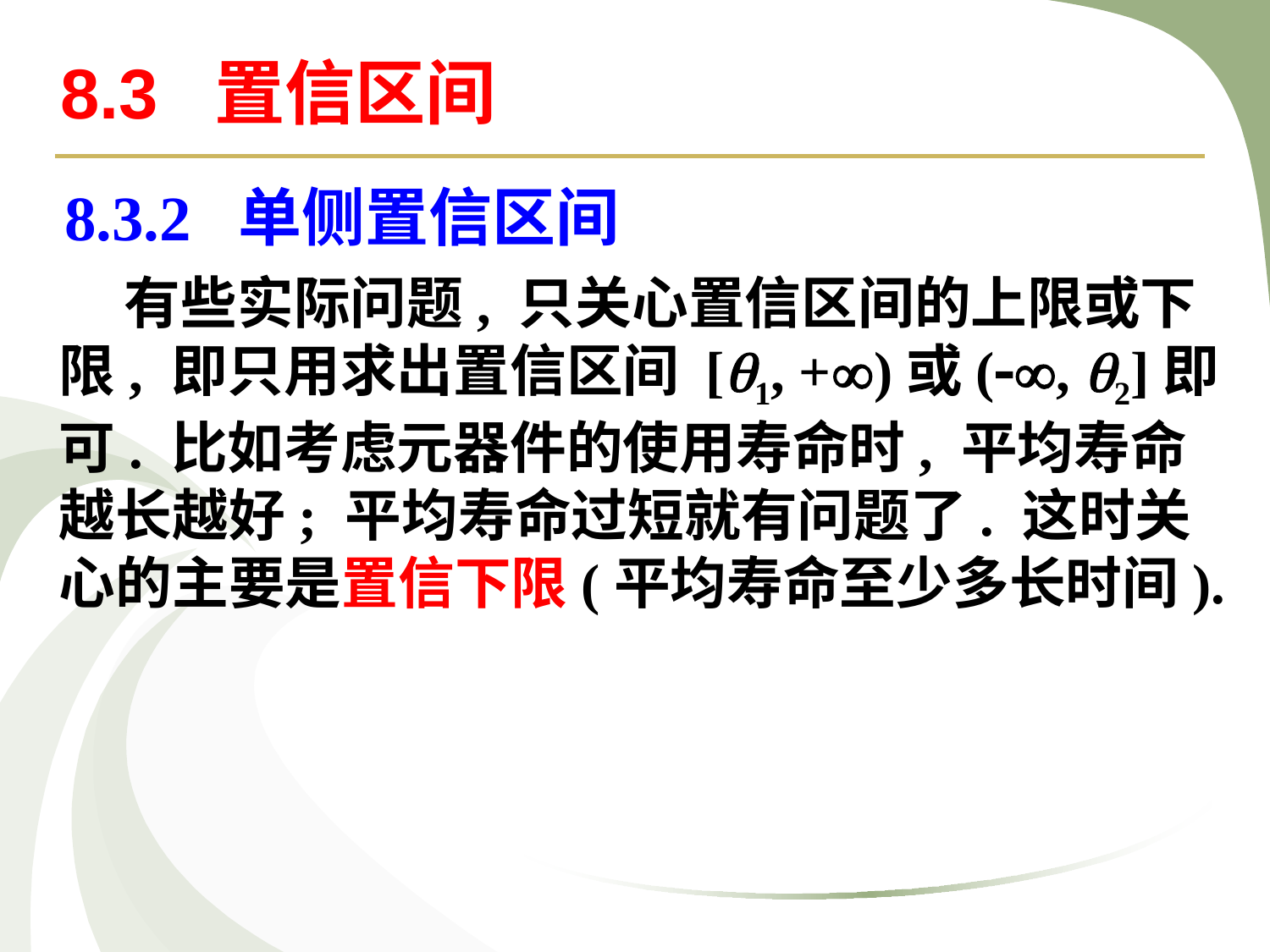

8.3  置信区间
8.3.2  单侧置信区间
    有些实际问题, 只关心置信区间的上限或下
限, 即只用求出置信区间 [θ1, +∞)或(−∞, θ2]即
可. 比如考虑元器件的使用寿命时, 平均寿命
越长越好; 平均寿命过短就有问题了. 这时关
心的主要是置信下限(平均寿命至少多长时间).